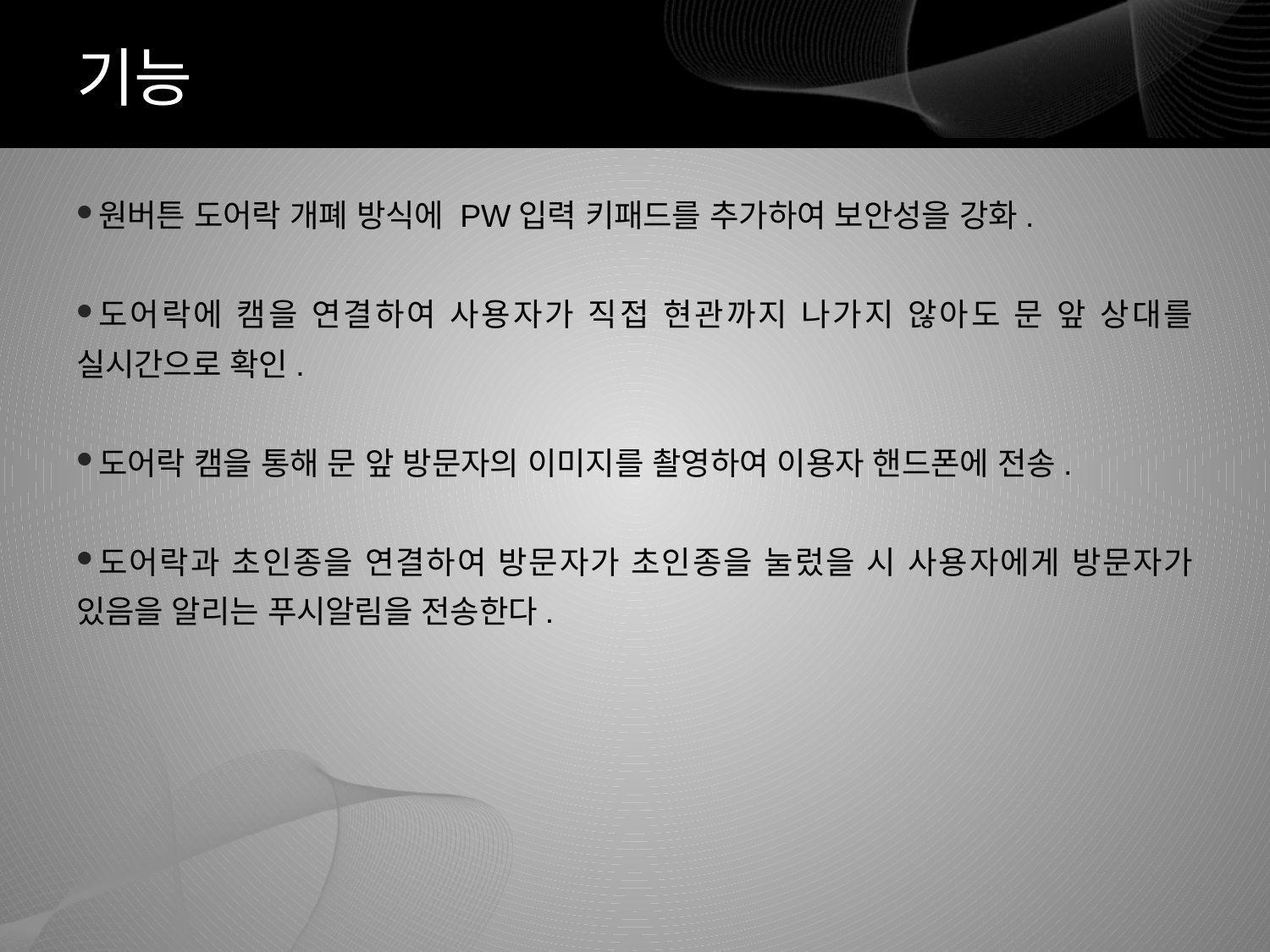

# 기능
원버튼 도어락 개폐 방식에 PW입력 키패드를 추가하여 보안성을 강화.

도어락에 캠을 연결하여 사용자가 직접 현관까지 나가지 않아도 문 앞 상대를 실시간으로 확인.

도어락 캠을 통해 문 앞 방문자의 이미지를 촬영하여 이용자 핸드폰에 전송.

도어락과 초인종을 연결하여 방문자가 초인종을 눌렀을 시 사용자에게 방문자가 있음을 알리는 푸시알림을 전송한다.